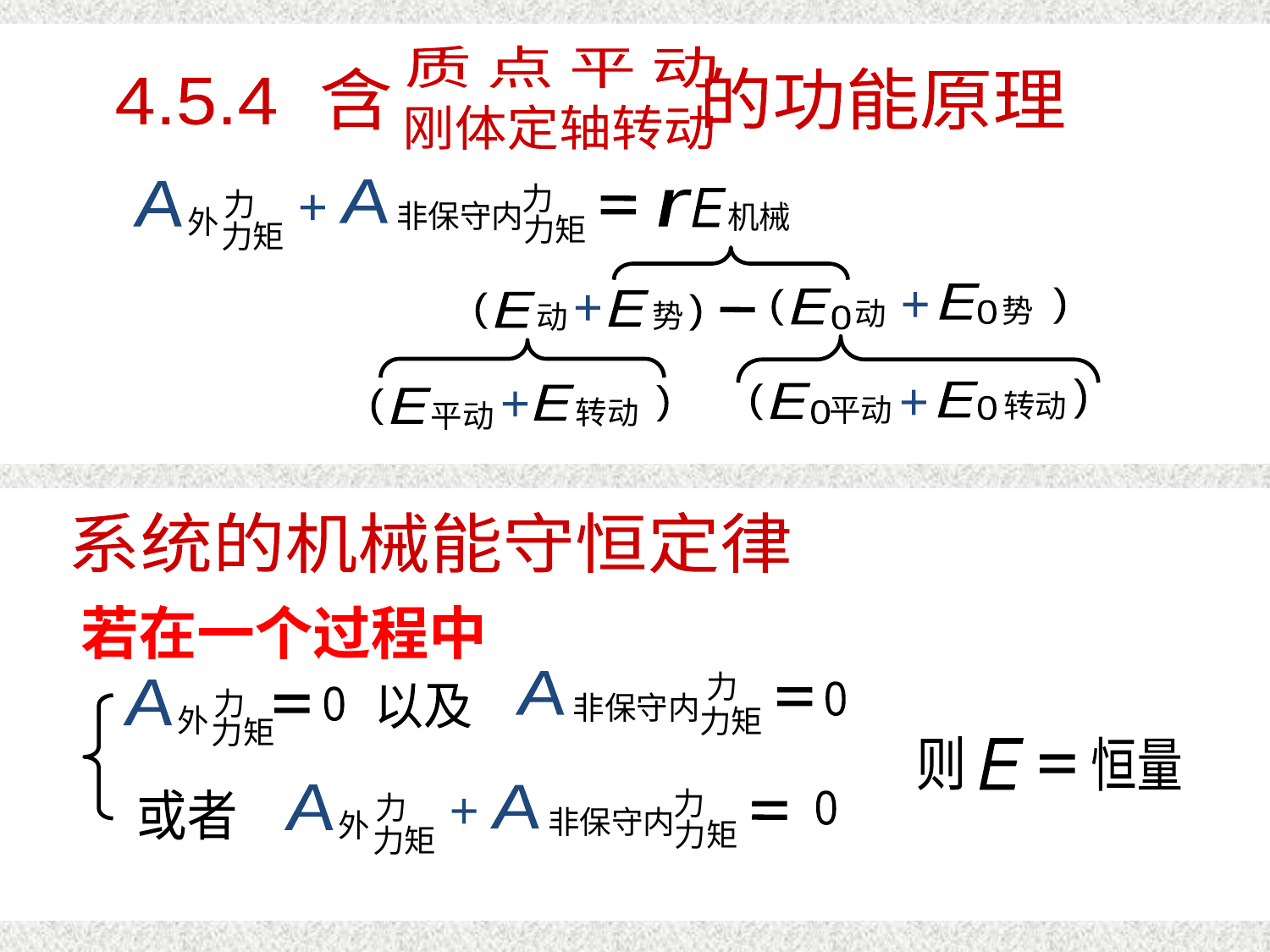

含平动的转动问题
质 点 平 动
4.5.4  含               的功能原理
刚体定轴转动

力
A
非保守内

力矩
力
A
外

E
r
机械
+
力矩

E
势
)
0
动
E
(
势
动
E
E
+
(
)
+
0

)
转动
E
+
0
E
(
平动
0
E
)
转动
E
(
平动
+

系统的机械能守恒定律
若在一个过程中
力
A
力
A
外
力矩
0
非保守内
以及
0

力矩

则
恒量
E

力
力
A
外
A
或者
0
非保守内
+

力矩
力矩